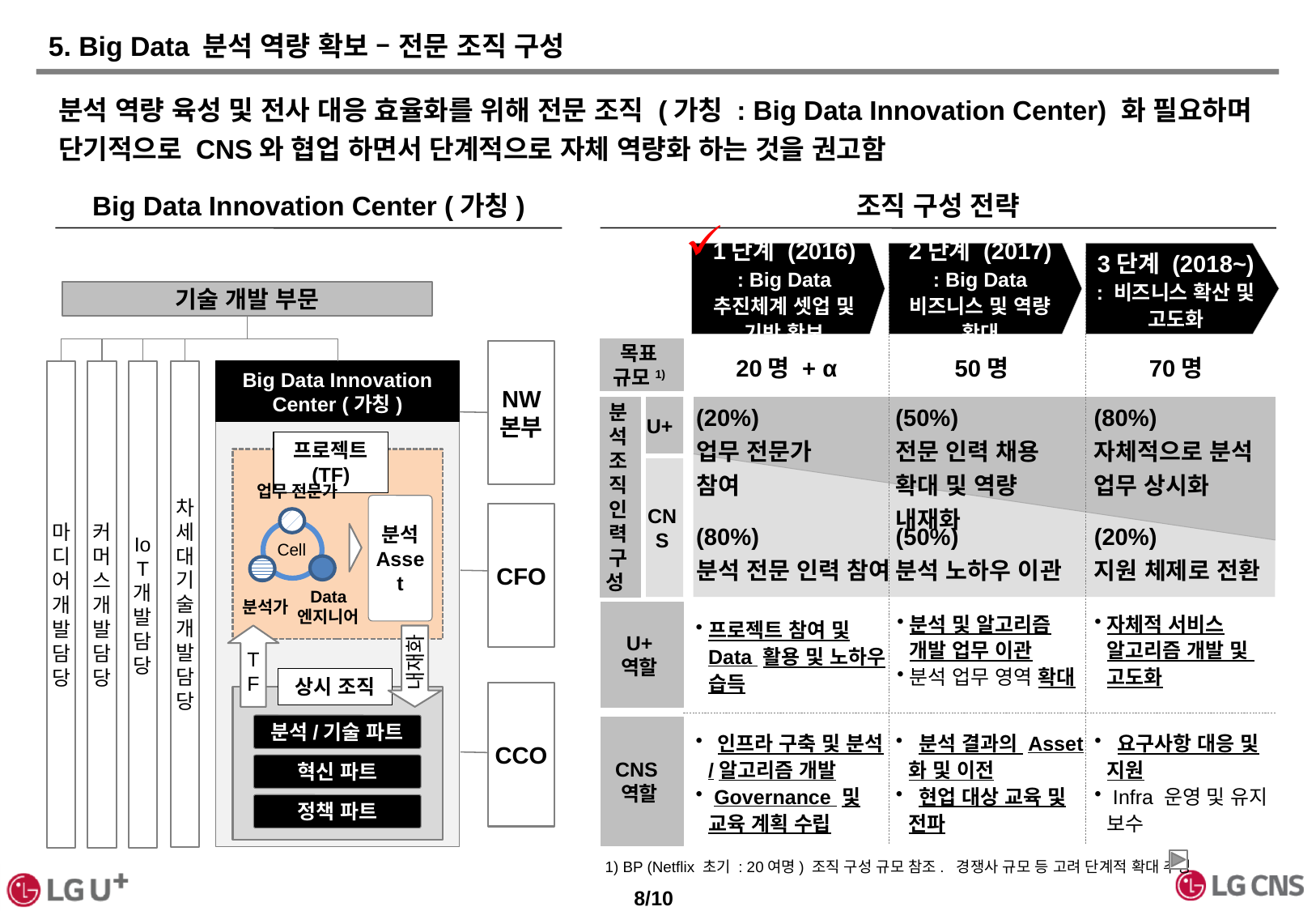

# 5. Big Data 분석 역량 확보 – 전문 조직 구성
분석 역량 육성 및 전사 대응 효율화를 위해 전문 조직 (가칭 : Big Data Innovation Center) 화 필요하며
단기적으로 CNS와 협업 하면서 단계적으로 자체 역량화 하는 것을 권고함
Big Data Innovation Center (가칭)

조직 구성 전략

1단계 (2016)
: Big Data 추진체계 셋업 및 기반 확보
2단계 (2017)
: Big Data 비즈니스 및 역량 확대
3단계 (2018~)
: 비즈니스 확산 및 고도화
기술 개발 부문
목표 규모1)
NW 본부
20명 + α
50명
70명
마디어 개발 담당
커머스 개발 담당
IoT 개발 담당
차세대 기술 개발 담당
Big Data Innovation Center (가칭)
(20%)
업무 전문가  참여
(50%)
전문 인력 채용 확대 및 역량 내재화
(80%)
자체적으로 분석 업무 상시화
분석 조직 인력 구성
U+

프로젝트 (TF)

CNS
업무 전문가
분석 Asset
CFO

Cell

(80%)
분석 전문 인력 참여
(50%)
분석 노하우 이관
(20%)
지원 체제로 전환

분석가
Data
엔지니어
U+
역할
프로젝트 참여 및 Data 활용 및 노하우 습득
분석 및 알고리즘 개발 업무 이관
분석 업무 영역 확대
자체적 서비스 알고리즘 개발 및  고도화
TF
내재화
상시 조직
CCO

 인프라 구축 및 분석 /알고리즘 개발
 Governance 및 교육 계획 수립
 분석 결과의 Asset화 및 이전
 현업 대상 교육 및 전파
 요구사항 대응 및 지원
 Infra 운영 및 유지 보수
분석/기술 파트
CNS
역할
혁신 파트
정책 파트

 BP (Netflix 초기 : 20여명) 조직 구성 규모 참조.  경쟁사 규모 등 고려 단계적 확대 추정
8/10